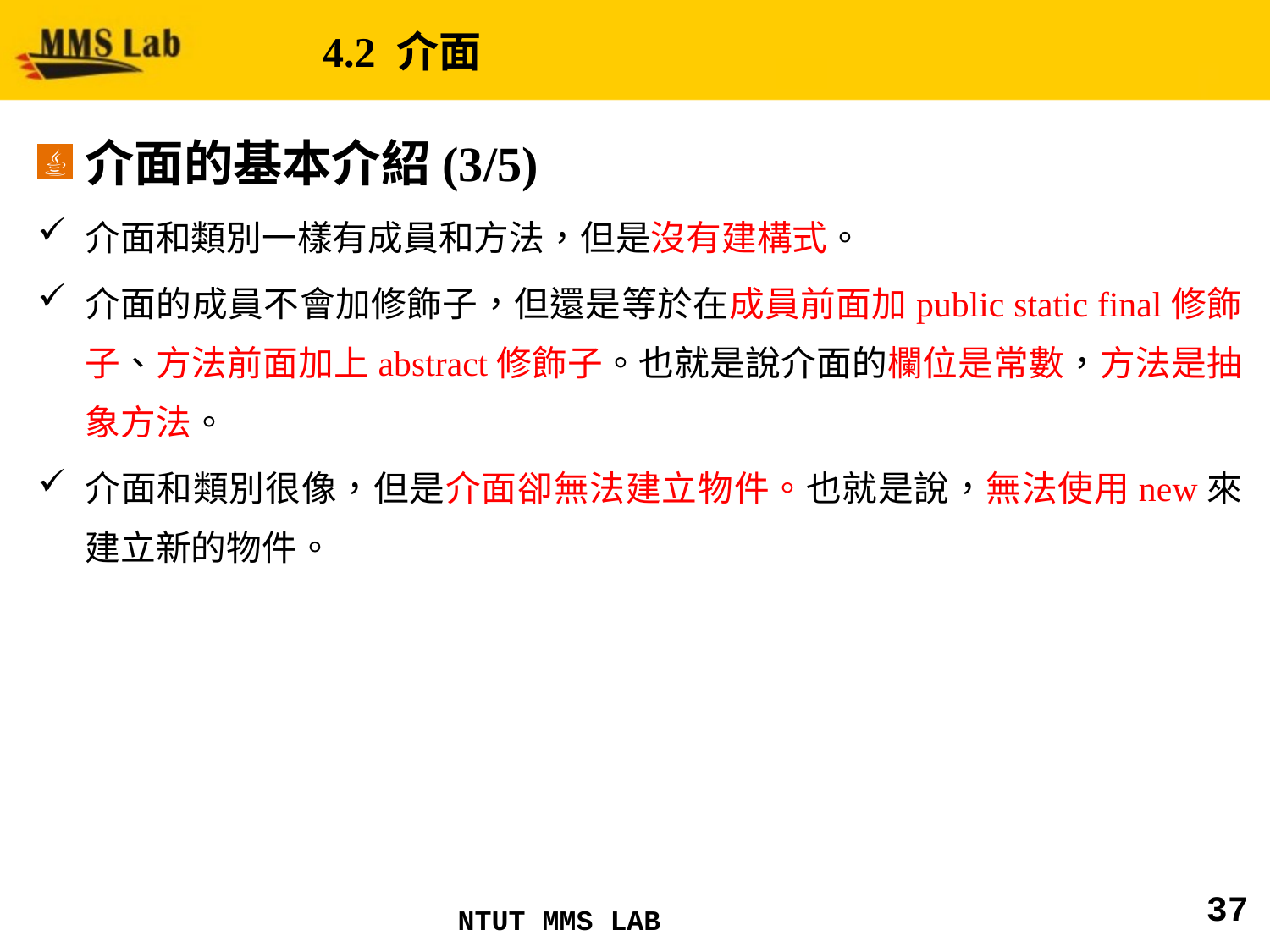

# 4.2 介面
介面的基本介紹(3/5)
介面和類別一樣有成員和方法，但是沒有建構式。
介面的成員不會加修飾子，但還是等於在成員前面加public static final修飾子、方法前面加上abstract修飾子。也就是說介面的欄位是常數，方法是抽象方法。
介面和類別很像，但是介面卻無法建立物件。也就是說，無法使用new來建立新的物件。

37
NTUT MMS LAB